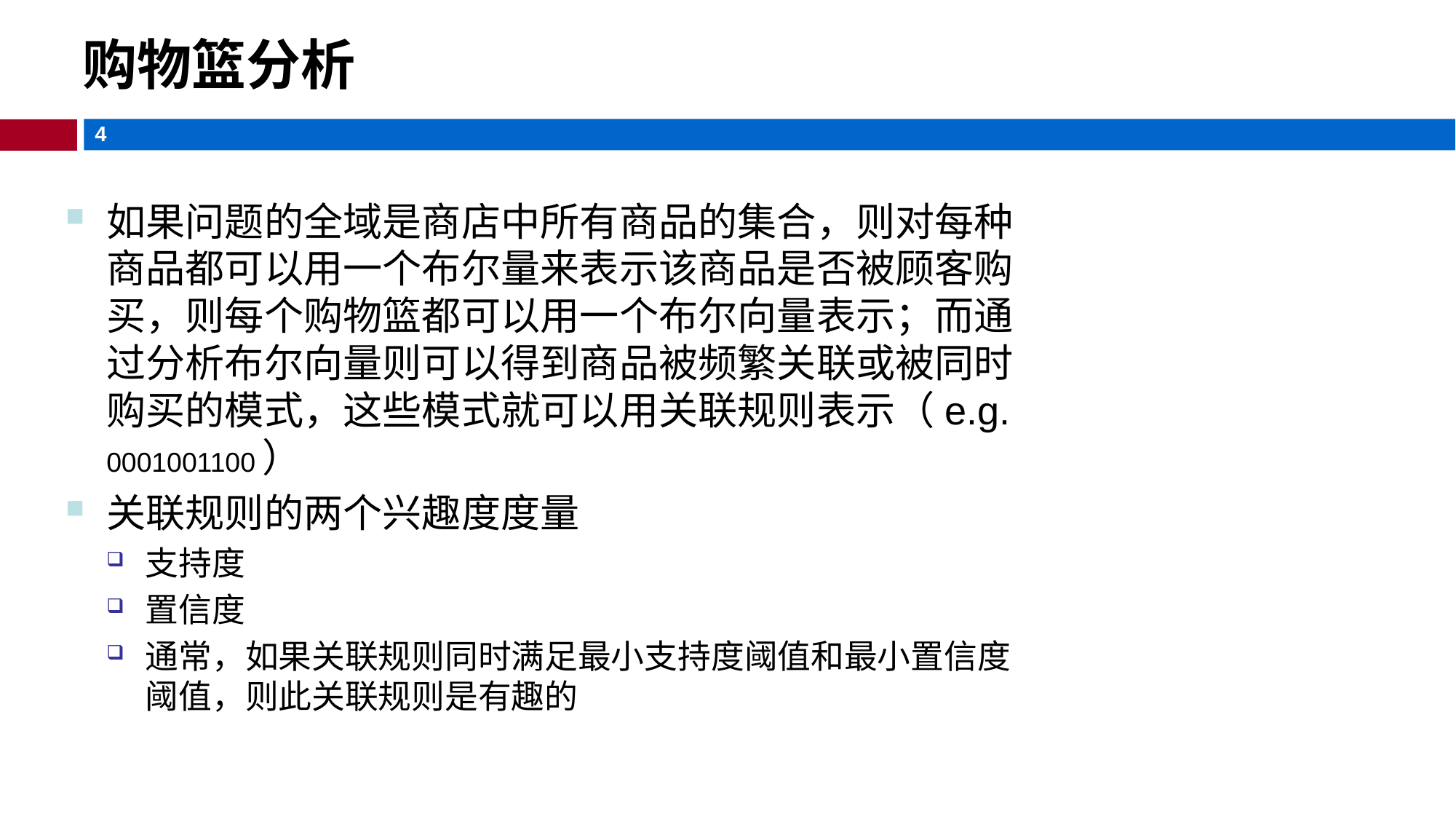

购物篮分析
如果问题的全域是商店中所有商品的集合，则对每种商品都可以用一个布尔量来表示该商品是否被顾客购买，则每个购物篮都可以用一个布尔向量表示；而通过分析布尔向量则可以得到商品被频繁关联或被同时购买的模式，这些模式就可以用关联规则表示（e.g. 0001001100）
关联规则的两个兴趣度度量
支持度
置信度
通常，如果关联规则同时满足最小支持度阈值和最小置信度阈值，则此关联规则是有趣的